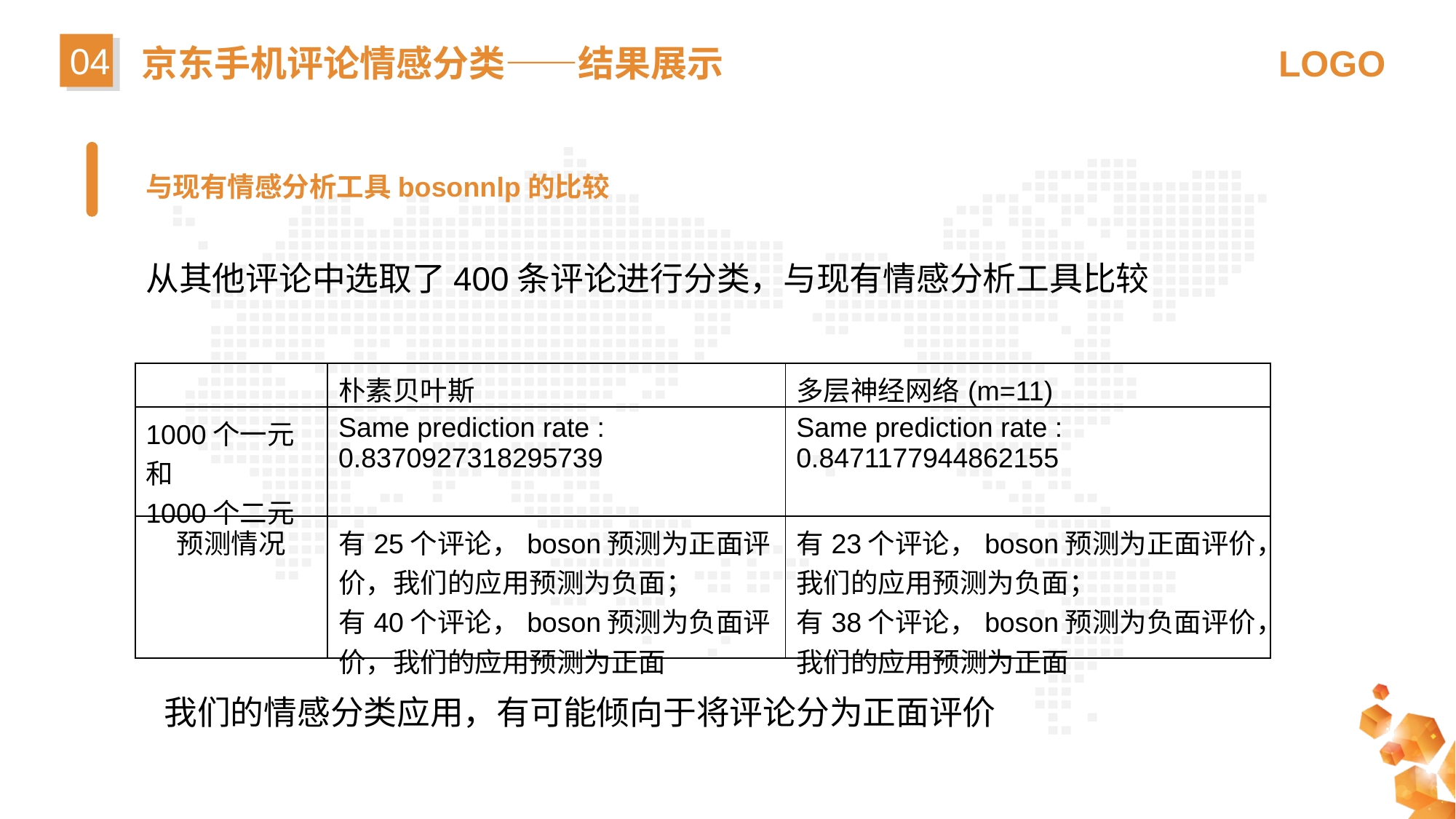

04

京东手机评论情感分类——结果展示

与现有情感分析工具bosonnlp的比较
从其他评论中选取了400条评论进行分类，与现有情感分析工具比较
|  | 朴素贝叶斯 | 多层神经网络(m=11) |
| --- | --- | --- |
| 1000个一元和 1000个二元 | Same prediction rate : 0.8370927318295739 | Same prediction rate : 0.8471177944862155 |
| 预测情况 | 有25个评论，boson预测为正面评价，我们的应用预测为负面； 有40个评论，boson预测为负面评价，我们的应用预测为正面 | 有23个评论，boson预测为正面评价，我们的应用预测为负面； 有38个评论，boson预测为负面评价，我们的应用预测为正面 |
我们的情感分类应用，有可能倾向于将评论分为正面评价